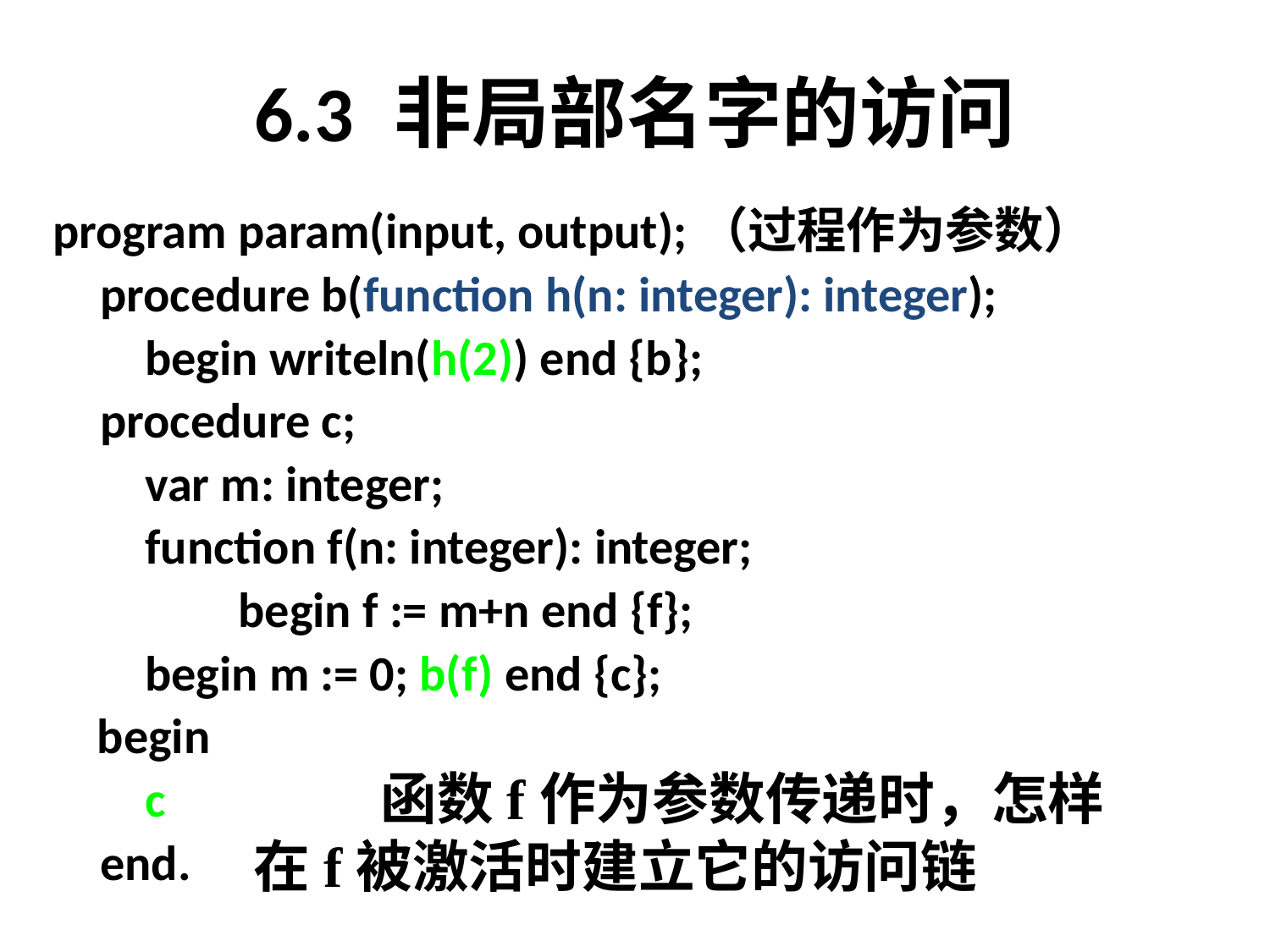

# 6.3 非局部名字的访问
program param(input, output);（过程作为参数）
	procedure b(function h(n: integer): integer);
	    begin writeln(h(2)) end {b};
	procedure c;
	    var m: integer;
	    function f(n: integer): integer;
		 begin f := m+n end {f};
	    begin m := 0; b(f) end {c};
    begin
	    c
	end.
	函数f作为参数传递时，怎样在f被激活时建立它的访问链